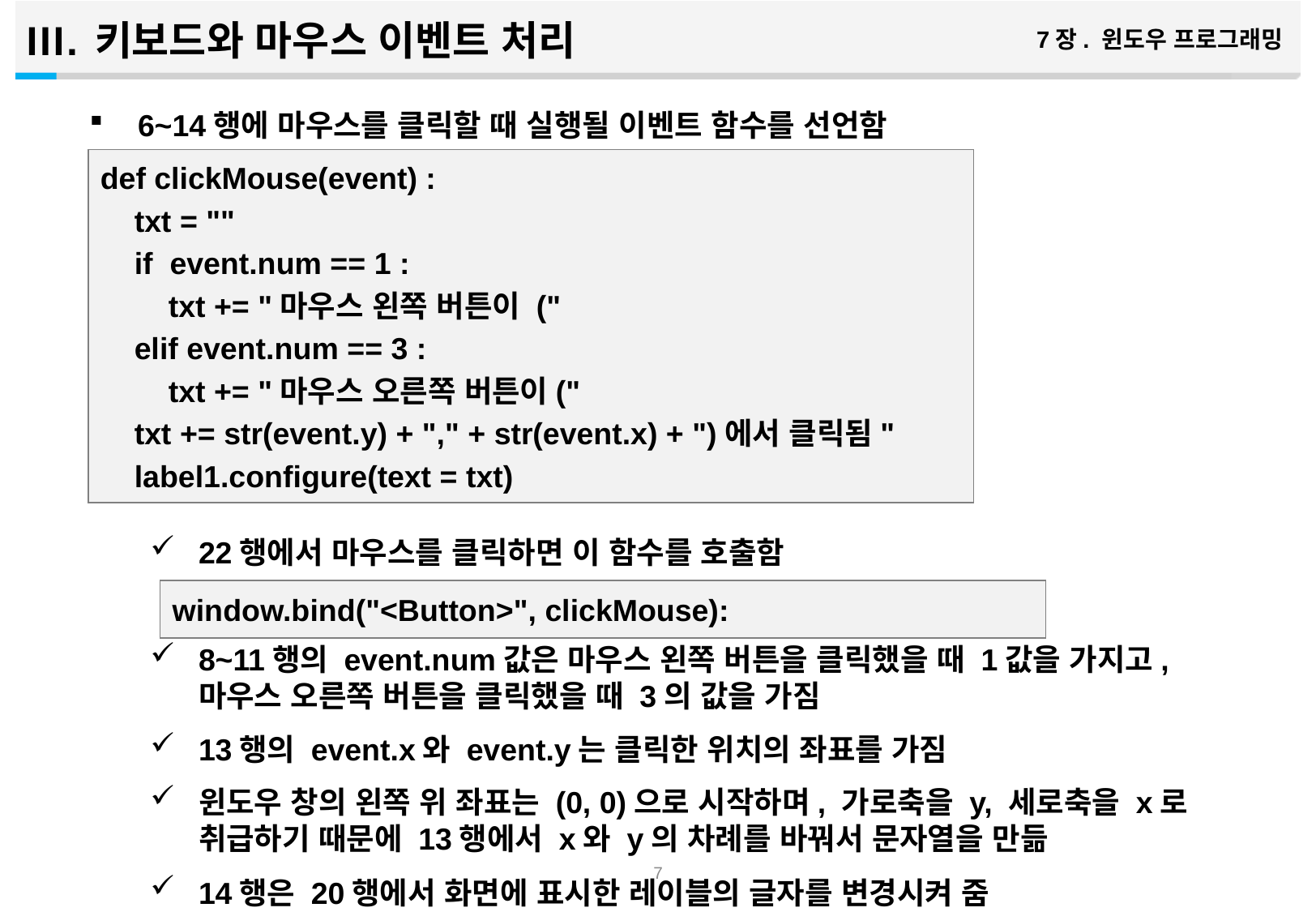

키보드와 마우스 이벤트 처리
7장. 윈도우 프로그래밍
6~14행에 마우스를 클릭할 때 실행될 이벤트 함수를 선언함

22행에서 마우스를 클릭하면 이 함수를 호출함

8~11행의 event.num값은 마우스 왼쪽 버튼을 클릭했을 때 1값을 가지고,         마우스 오른쪽 버튼을 클릭했을 때 3의 값을 가짐
13행의 event.x와 event.y는 클릭한 위치의 좌표를 가짐
윈도우 창의 왼쪽 위 좌표는 (0, 0)으로 시작하며, 가로축을 y, 세로축을 x로       취급하기 때문에 13행에서 x와 y의 차례를 바꿔서 문자열을 만듦
14행은 20행에서 화면에 표시한 레이블의 글자를 변경시켜 줌
def clickMouse(event) :
    txt = ""
    if  event.num == 1 :
        txt += "마우스 왼쪽 버튼이 ("
    elif event.num == 3 :
        txt += "마우스 오른쪽 버튼이("
    txt += str(event.y) + "," + str(event.x) + ")에서 클릭됨"
    label1.configure(text = txt)
window.bind("<Button>", clickMouse):
7